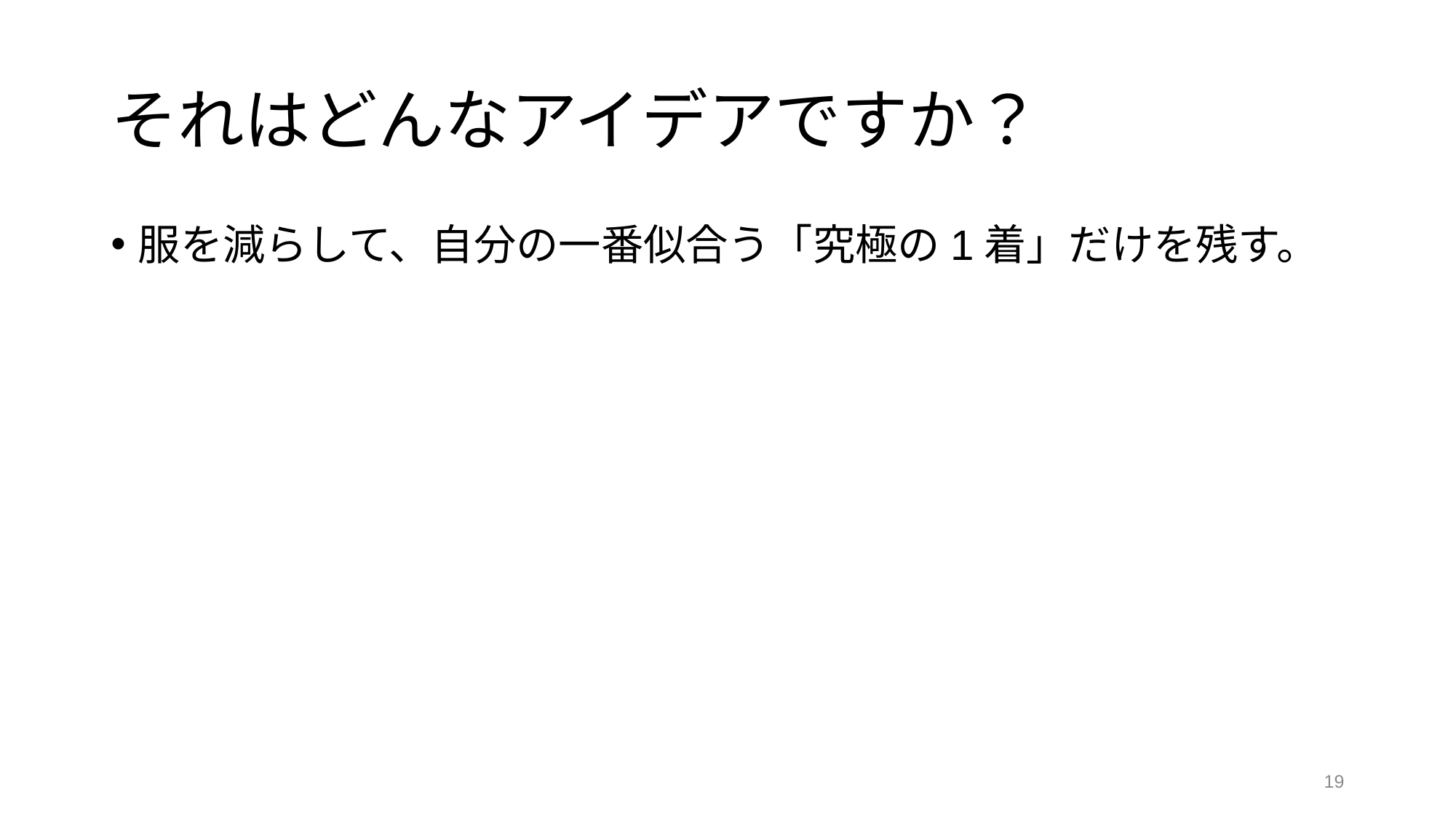

# それはどんなアイデアですか？
服を減らして、自分の一番似合う「究極の1着」だけを残す。
19